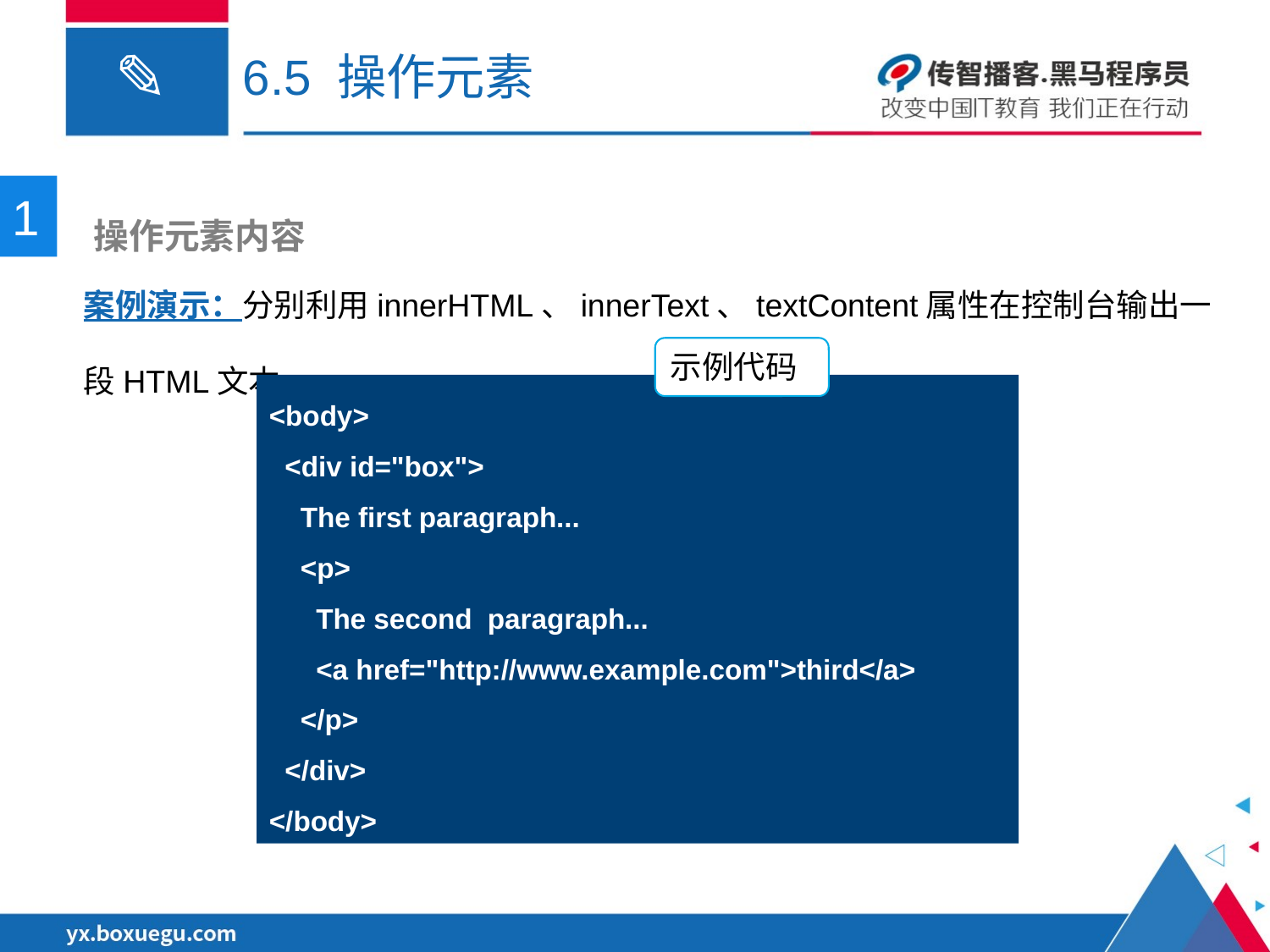

# 6.5 操作元素

1
  操作元素内容
案例演示：分别利用innerHTML、innerText、textContent属性在控制台输出一段HTML文本。
注意
示例代码
<body>
  <div id="box">
    The first paragraph...
    <p>
      The second  paragraph...
      <a href="http://www.example.com">third</a>
    </p>
  </div>
</body>